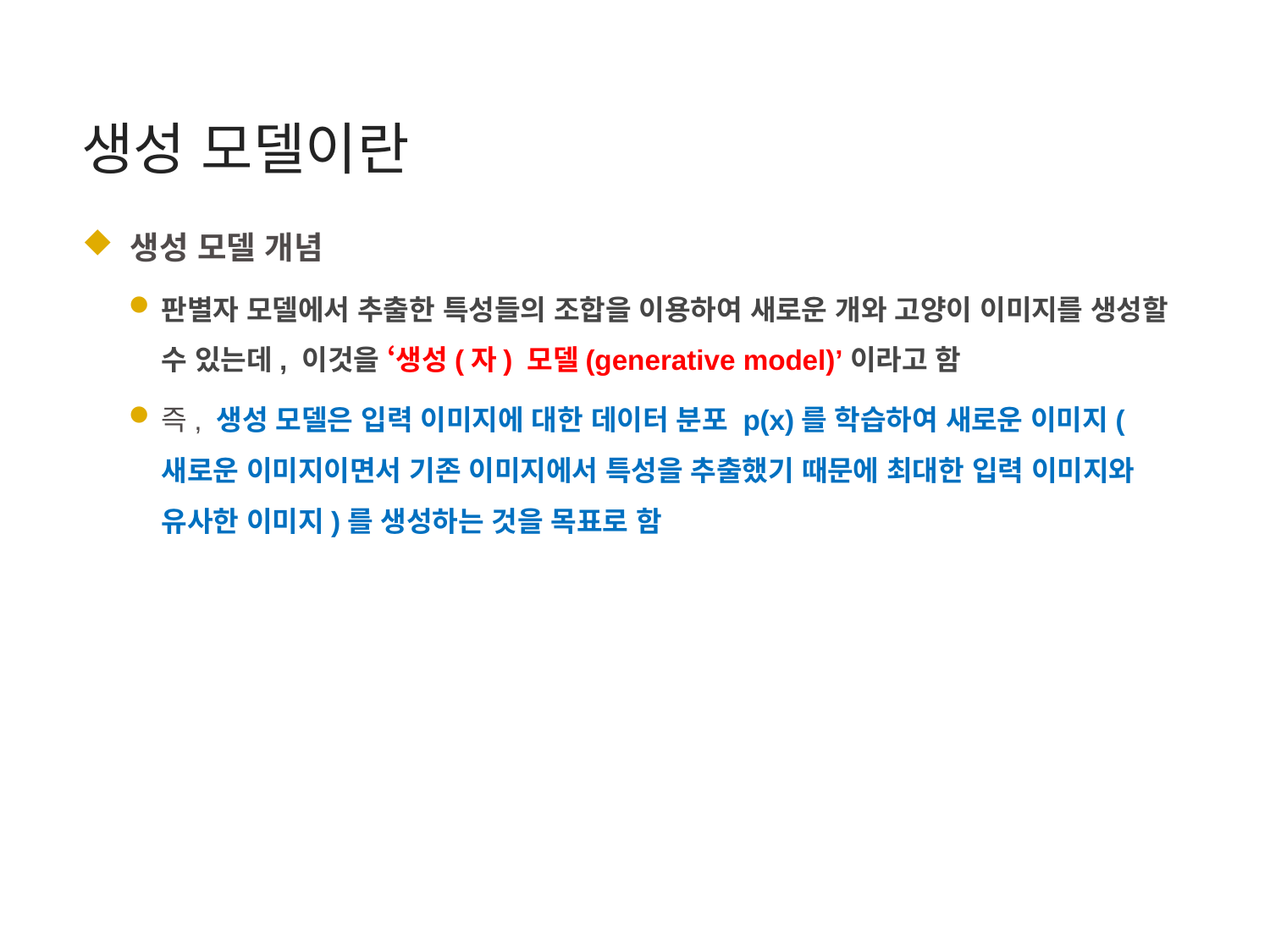

생성 모델이란
 생성 모델 개념
판별자 모델에서 추출한 특성들의 조합을 이용하여 새로운 개와 고양이 이미지를 생성할 수 있는데, 이것을 ‘생성(자) 모델(generative model)’이라고 함
즉, 생성 모델은 입력 이미지에 대한 데이터 분포 p(x)를 학습하여 새로운 이미지(새로운 이미지이면서 기존 이미지에서 특성을 추출했기 때문에 최대한 입력 이미지와 유사한 이미지)를 생성하는 것을 목표로 함